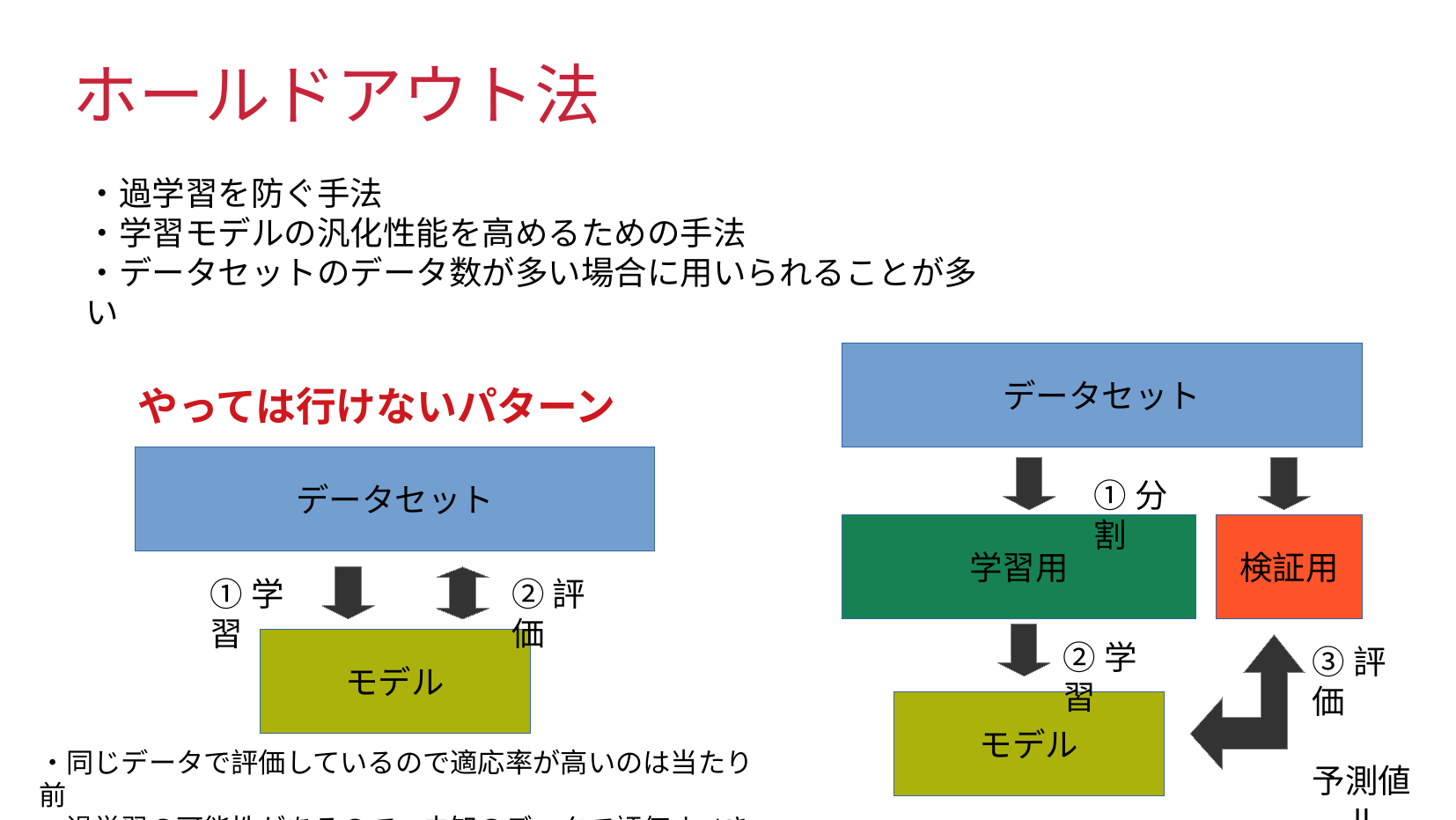

ホールドアウト法
・過学習を防ぐ手法
・学習モデルの汎化性能を高めるための手法
・データセットのデータ数が多い場合に用いられることが多い
データセット
やっては行けないパターン
データセット

①分割
学習用
検証用
①学習

②評価

モデル
②学習

③評価

予測値
　||
実測値
モデル
・同じデータで評価しているので適応率が高いのは当たり前
・過学習の可能性があるので、未知のデータで評価すべき